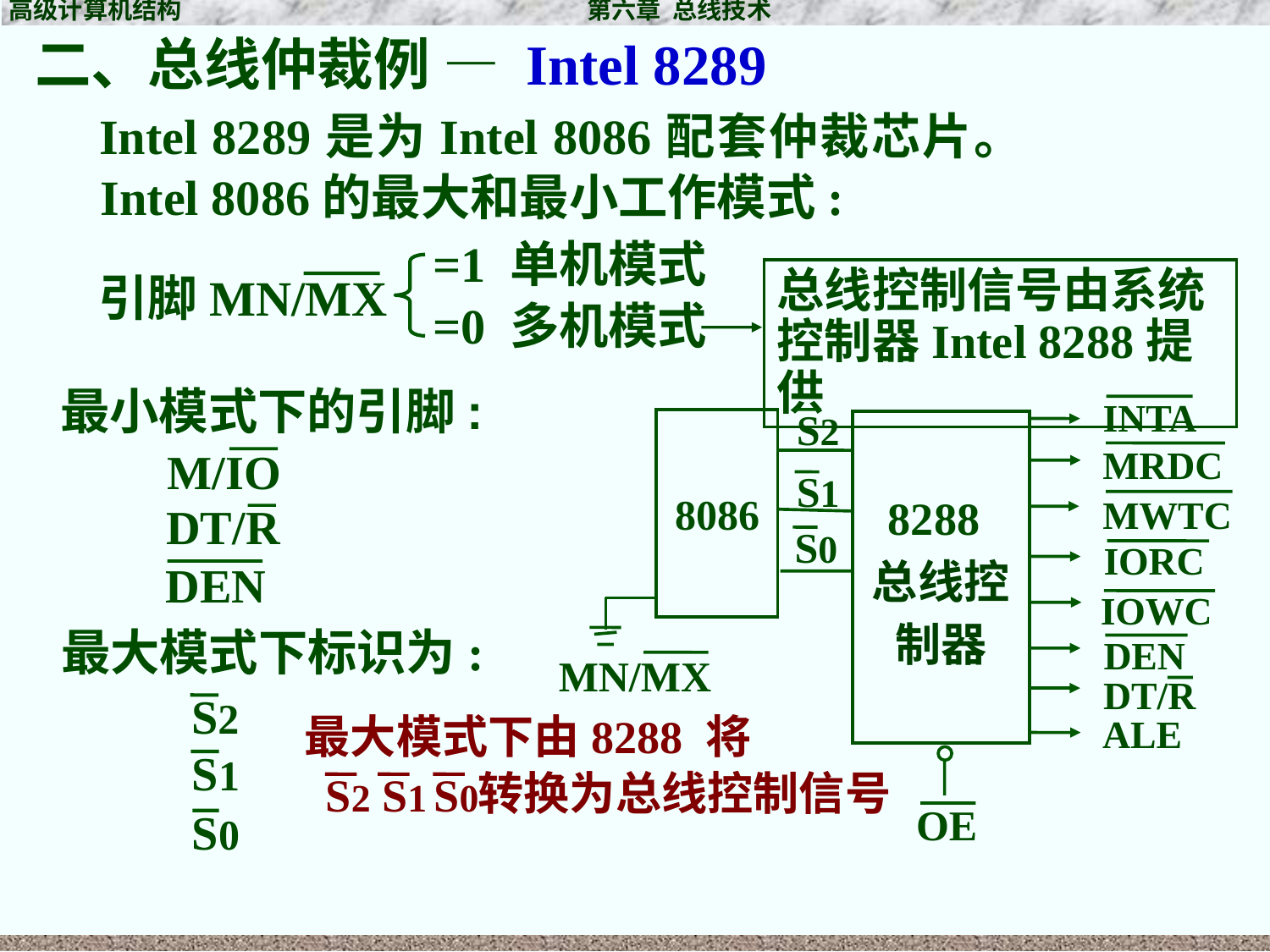

高级计算机结构                                                                       第六章  总线技术

二、总线仲裁例 — Intel 8289
Intel 8289是为Intel 8086配套仲裁芯片。
Intel 8086的最大和最小工作模式:
=1 单机模式
=0 多机模式

总线控制信号由系统控制器Intel 8288提供
引脚MN/MX

最小模式下的引脚:
INTA

S2

8086

  8288
总线控制器

MRDC

S1

MWTC

S0

IORC

IOWC

DEN

MN/MX

DT/R

ALE

OE

M/IO

DT/R

DEN

最大模式下标识为:
S2

S1

S0

最大模式下由8288 将
             转换为总线控制信号
S2
S1
S0